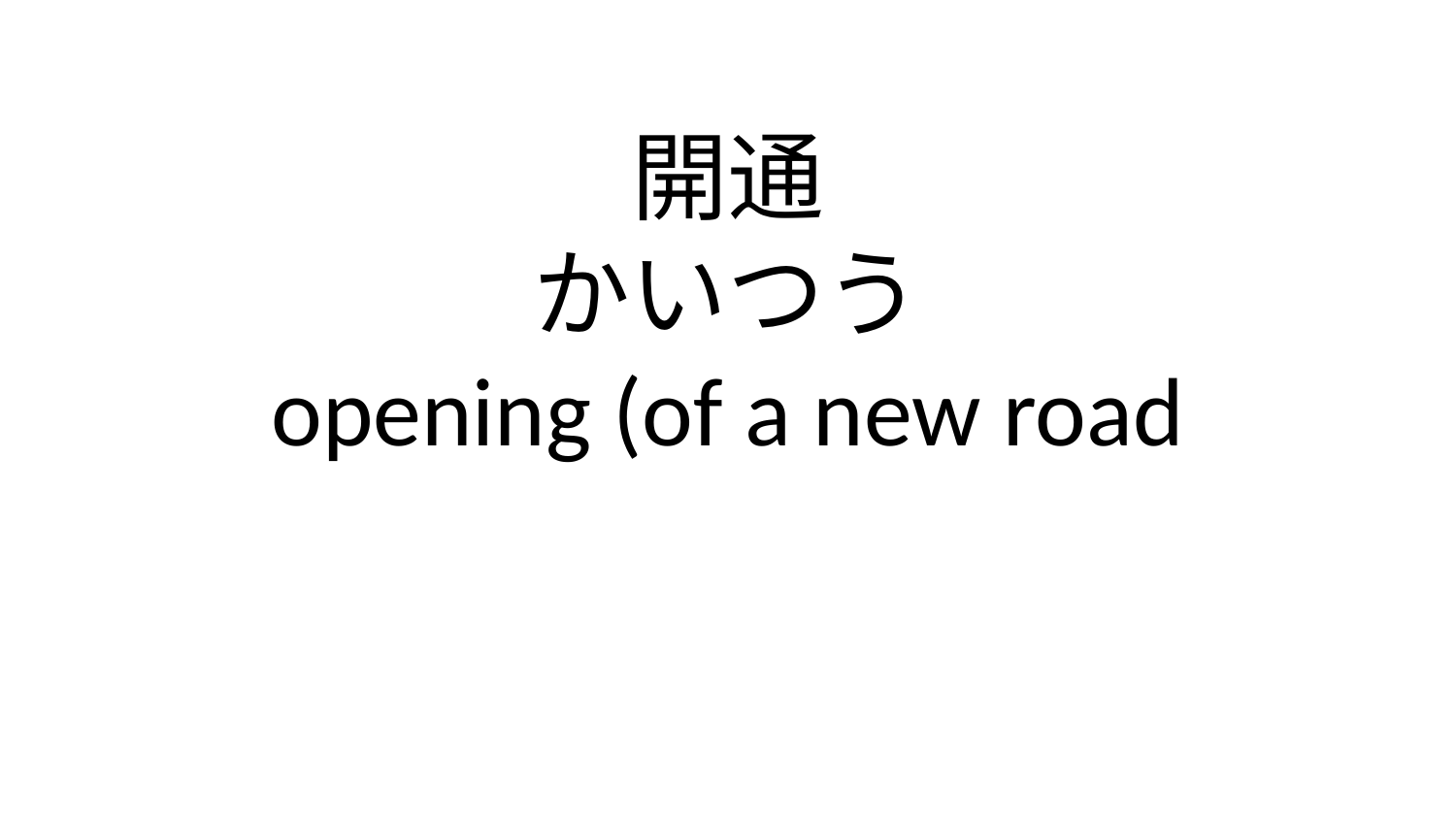

開通
かいつう
opening (of a new road